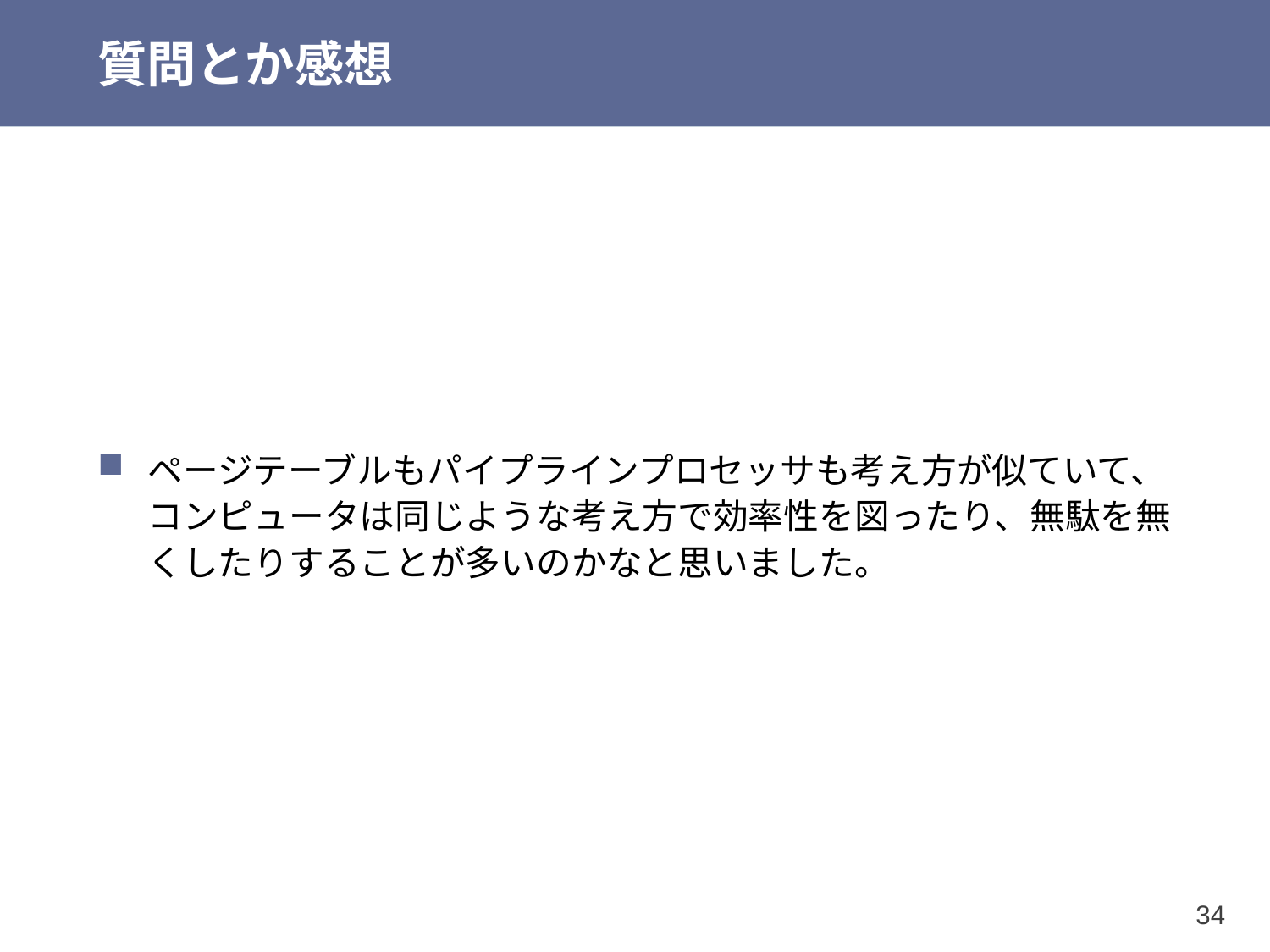

# 質問とか感想
ページテーブルもパイプラインプロセッサも考え方が似ていて、コンピュータは同じような考え方で効率性を図ったり、無駄を無くしたりすることが多いのかなと思いました。